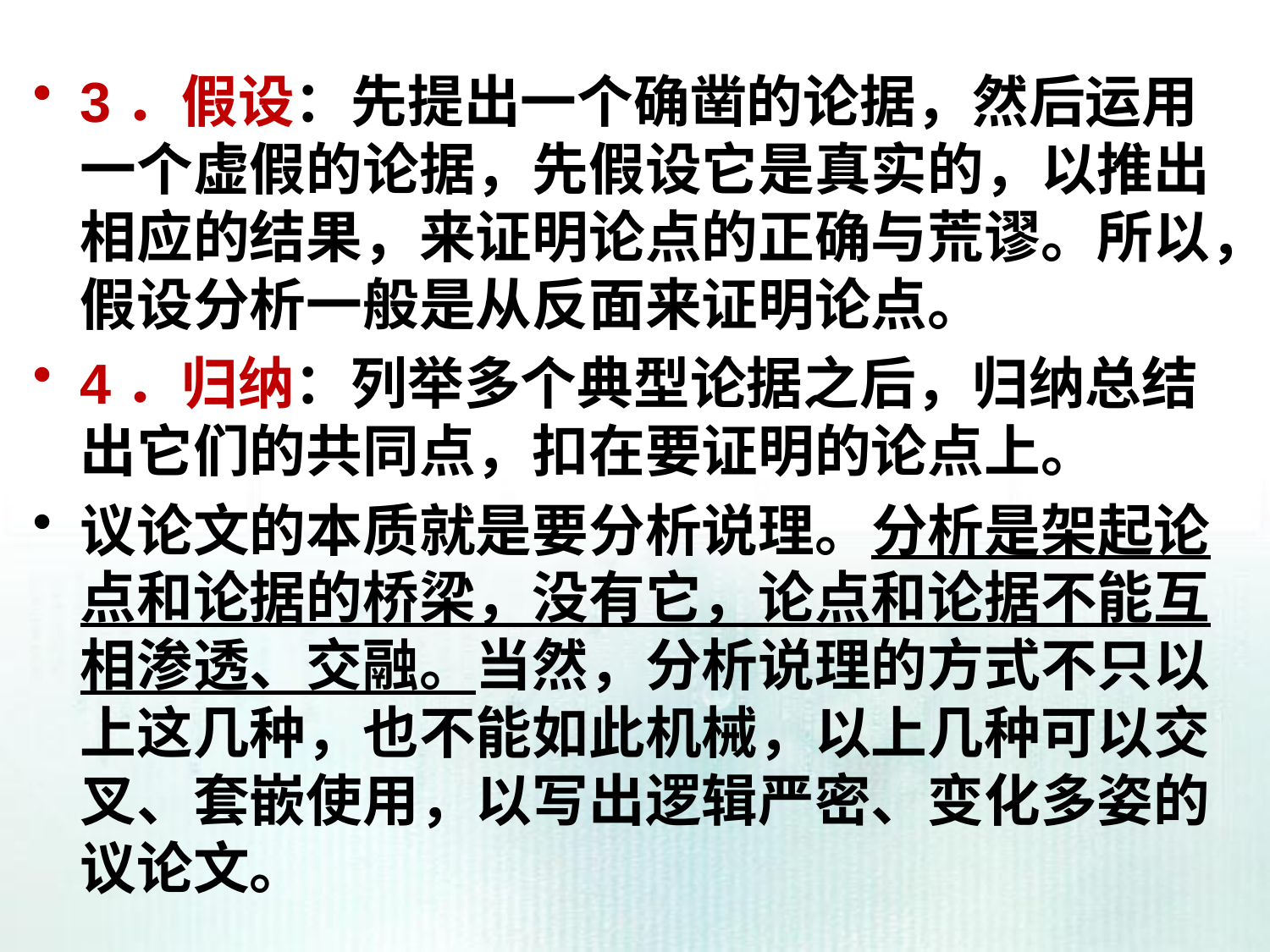

#
3．假设：先提出一个确凿的论据，然后运用一个虚假的论据，先假设它是真实的，以推出相应的结果，来证明论点的正确与荒谬。所以，假设分析一般是从反面来证明论点。
4．归纳：列举多个典型论据之后，归纳总结出它们的共同点，扣在要证明的论点上。
议论文的本质就是要分析说理。分析是架起论点和论据的桥梁，没有它，论点和论据不能互相渗透、交融。当然，分析说理的方式不只以上这几种，也不能如此机械，以上几种可以交叉、套嵌使用，以写出逻辑严密、变化多姿的议论文。